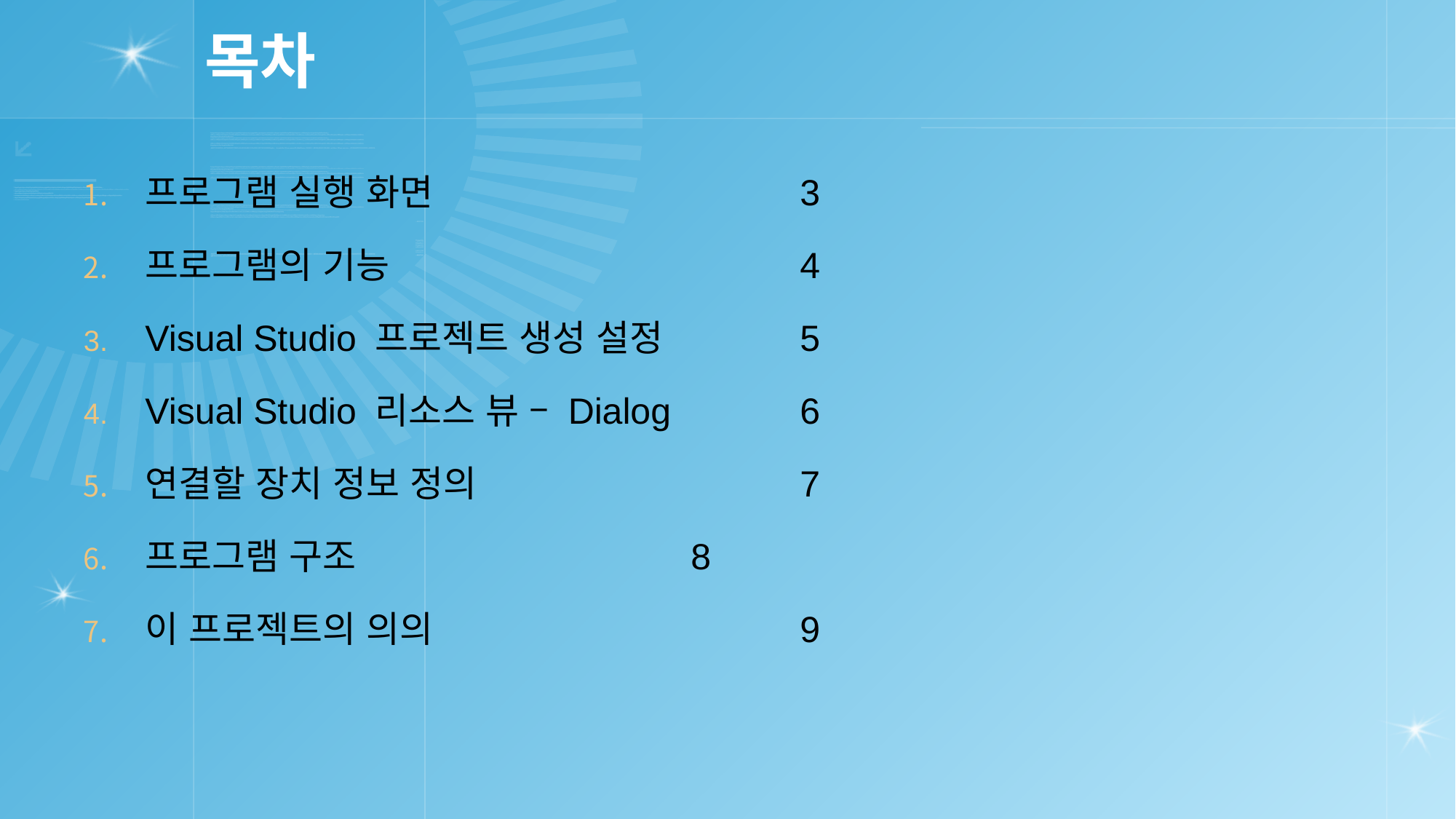

# 목차
프로그램 실행 화면				3
프로그램의 기능				4
Visual Studio 프로젝트 생성 설정		5
Visual Studio 리소스 뷰 – Dialog		6
연결할 장치 정보 정의			7
프로그램 구조				8
이 프로젝트의 의의				9